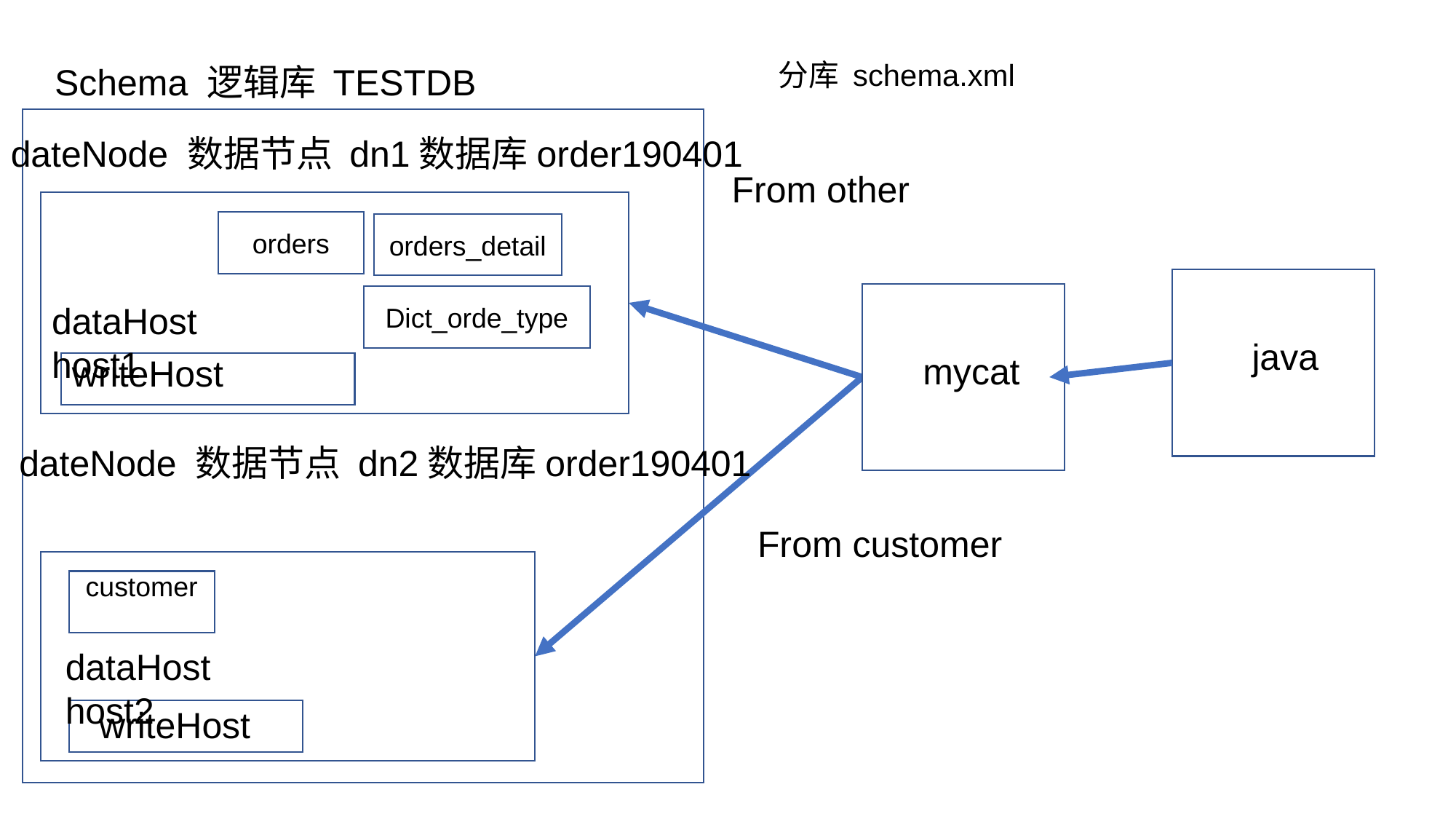

分库 schema.xml
Schema 逻辑库 TESTDB

dateNode 数据节点 dn1数据库order190401
From other

orders
orders_detail

Dict_orde_type
dataHost host1
java
mycat
writeHost

dateNode 数据节点 dn2数据库order190401
From customer

customera
dataHost host2
writeHost